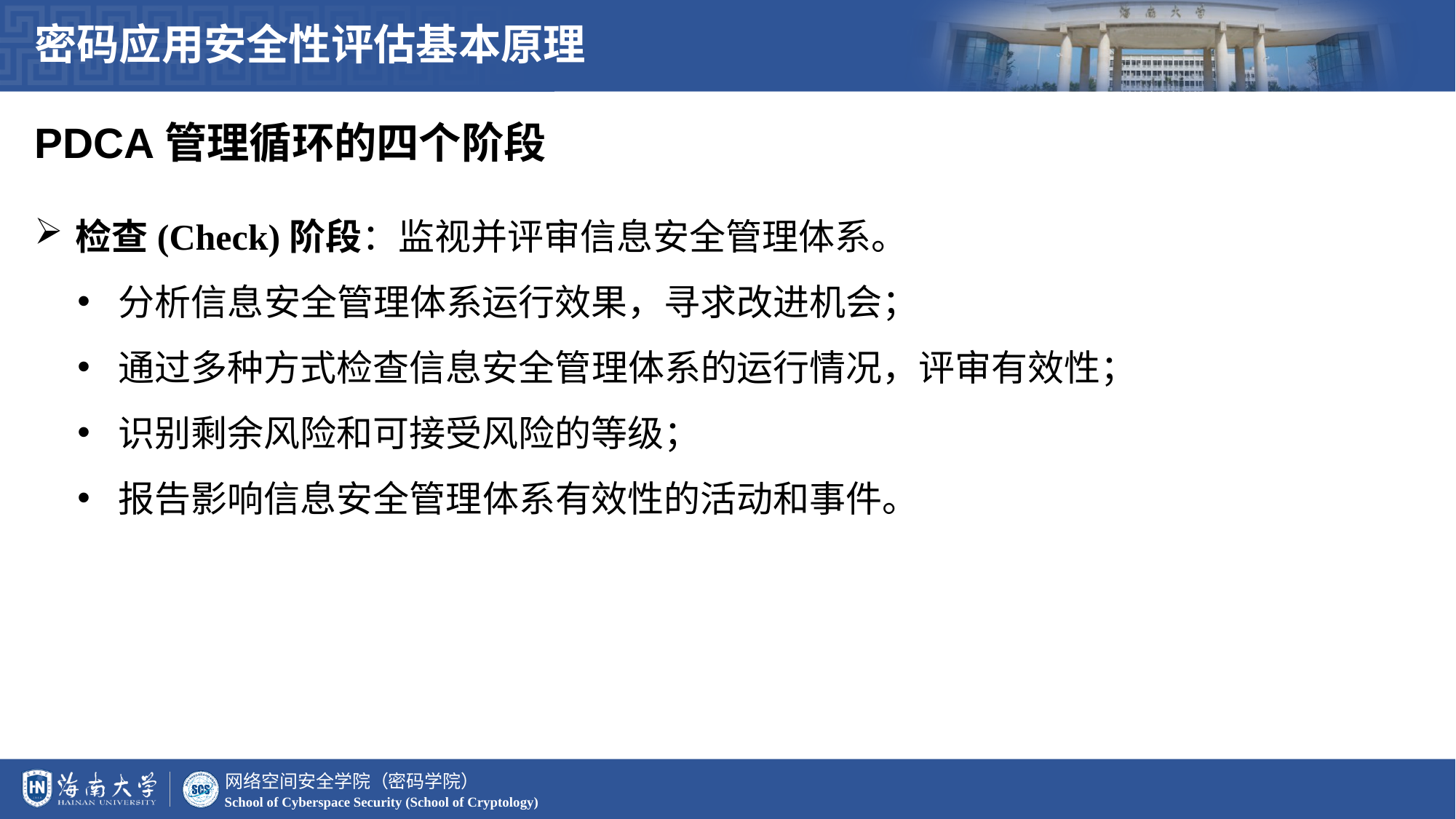

密码应用安全性评估基本原理
PDCA管理循环的四个阶段
检查(Check)阶段：监视并评审信息安全管理体系。
分析信息安全管理体系运行效果，寻求改进机会；
通过多种方式检查信息安全管理体系的运行情况，评审有效性；
识别剩余风险和可接受风险的等级；
报告影响信息安全管理体系有效性的活动和事件。
24